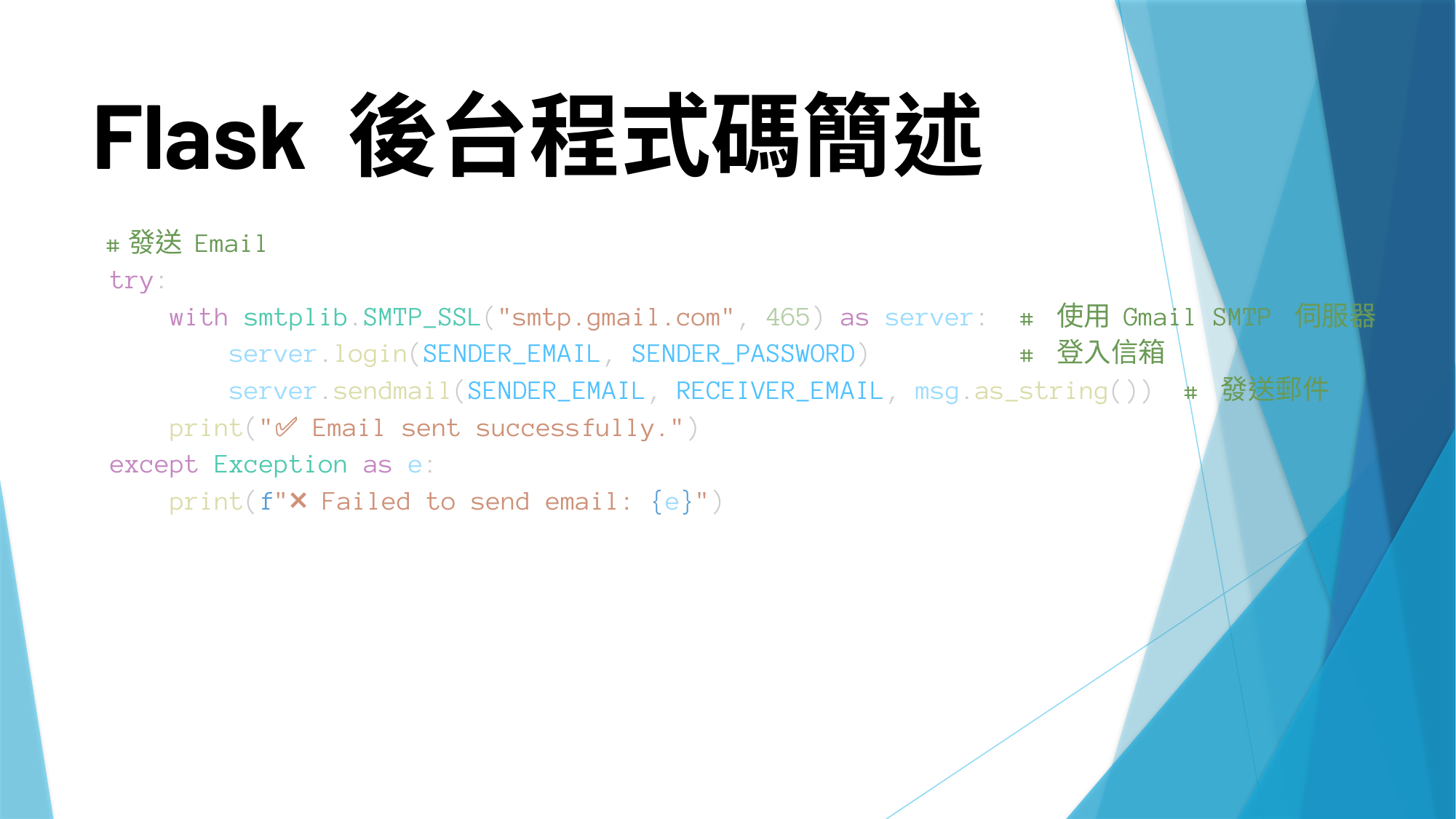

# Flask 後台程式碼簡述
 	 #發送 Email
    try:
        with smtplib.SMTP_SSL("smtp.gmail.com", 465) as server:  # 使用 Gmail SMTP 伺服器
            server.login(SENDER_EMAIL, SENDER_PASSWORD)          # 登入信箱
            server.sendmail(SENDER_EMAIL, RECEIVER_EMAIL, msg.as_string())  # 發送郵件
        print("✅ Email sent successfully.")
    except Exception as e:
        print(f"❌ Failed to send email: {e}")